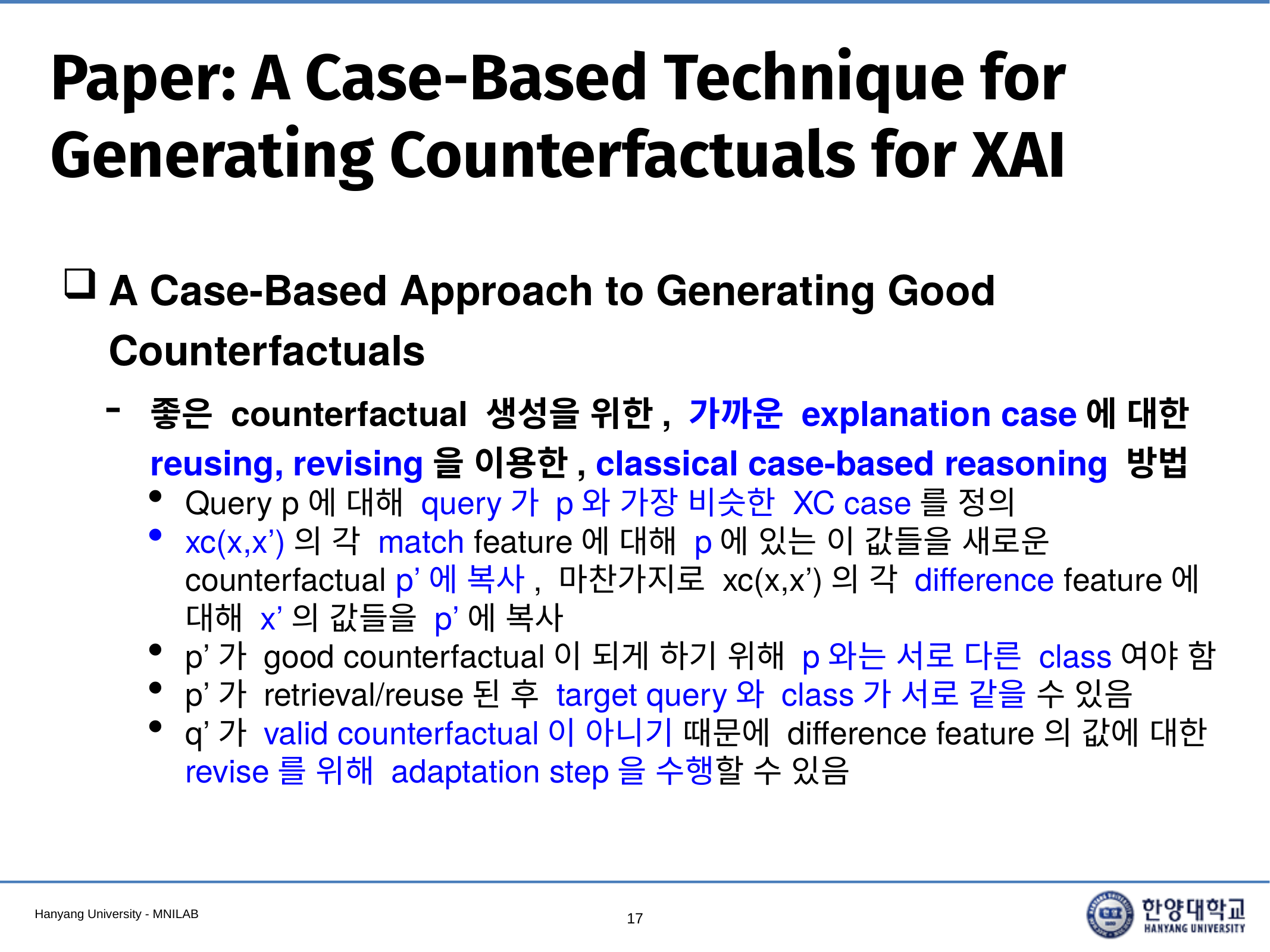

# Paper: A Case-Based Technique for Generating Counterfactuals for XAI
A Case-Based Approach to Generating Good Counterfactuals
좋은 counterfactual 생성을 위한, 가까운 explanation case에 대한 reusing, revising을 이용한, classical case-based reasoning 방법
Query p에 대해 query가 p와 가장 비슷한 XC case를 정의
xc(x,x’)의 각 match feature에 대해 p에 있는 이 값들을 새로운 counterfactual p’에 복사, 마찬가지로 xc(x,x’)의 각 difference feature에 대해 x’의 값들을 p’에 복사
p’가 good counterfactual이 되게 하기 위해 p와는 서로 다른 class여야 함
p’가 retrieval/reuse된 후 target query와 class가 서로 같을 수 있음
q’가 valid counterfactual이 아니기 때문에 difference feature의 값에 대한 revise를 위해 adaptation step을 수행할 수 있음
17